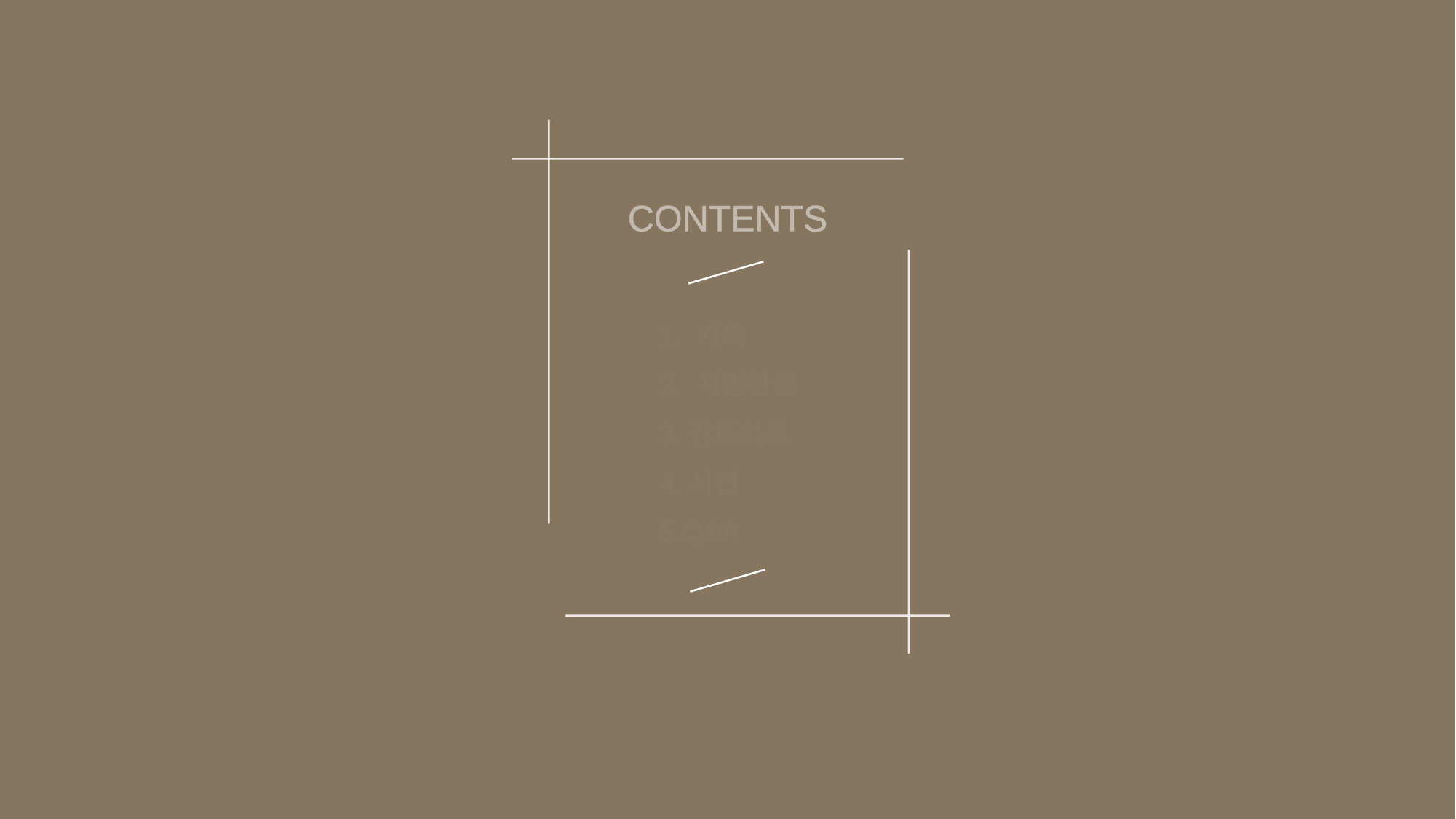

CONTENTS
1. 개요
2. 개발환경
3.간트차트
4.시연
5.Q&A